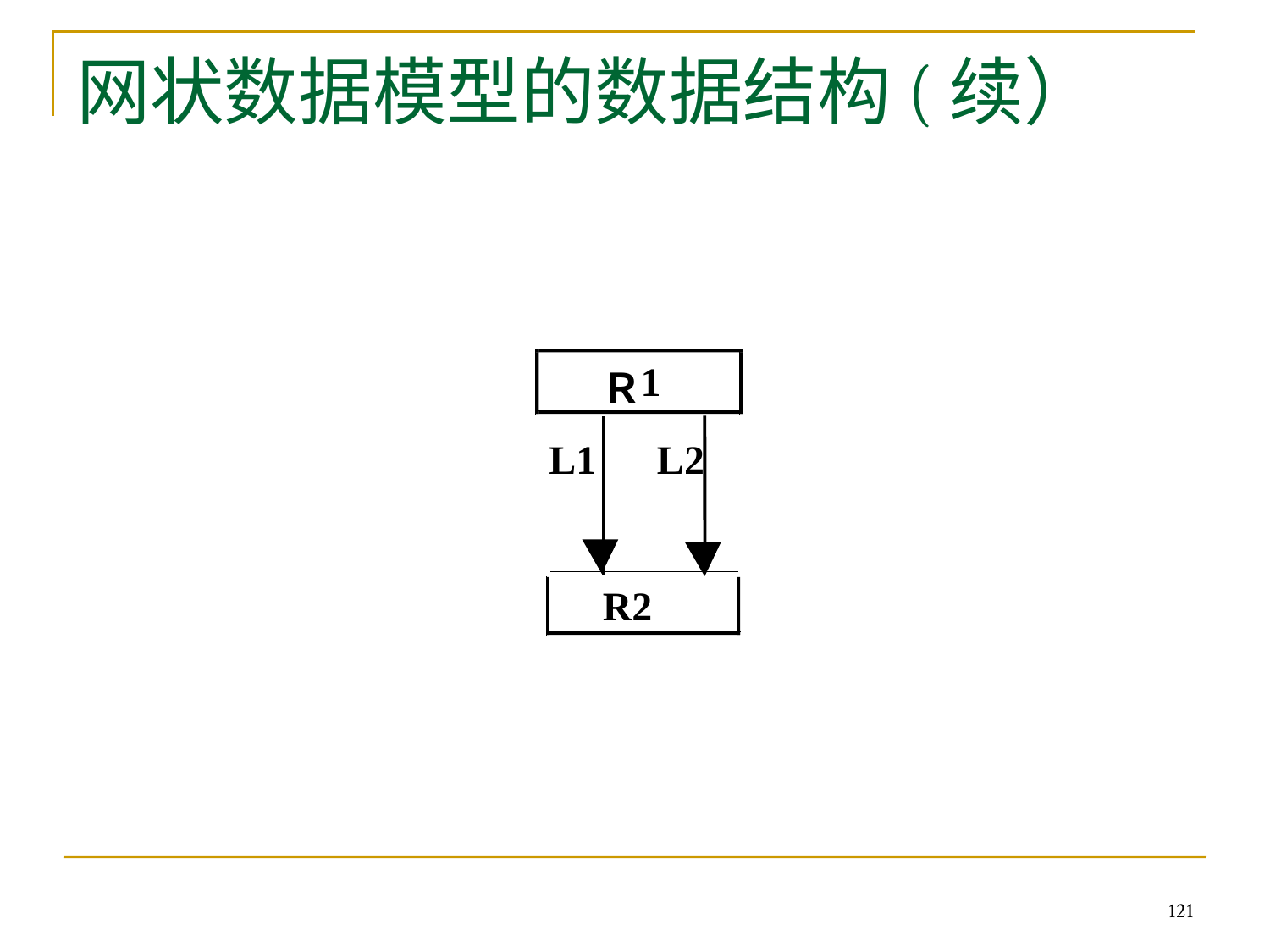

# 网状数据模型的数据结构(续）

1

Ｒ

   L1      L2

   R2

121